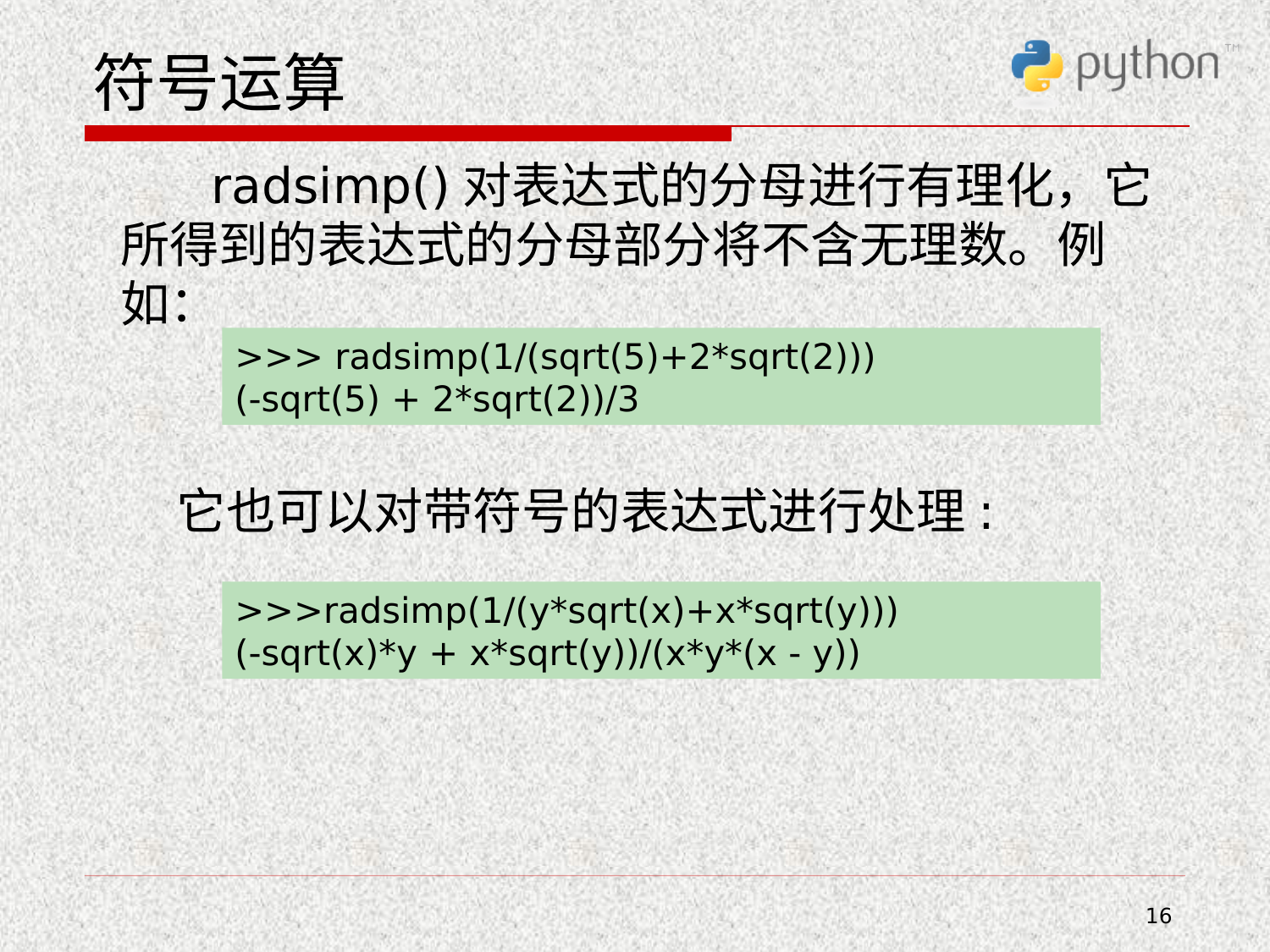

# 符号运算
          radsimp()对表达式的分母进行有理化，它所得到的表达式的分母部分将不含无理数。例如：

          它也可以对带符号的表达式进行处理:

>>> radsimp(1/(sqrt(5)+2*sqrt(2)))
(-sqrt(5) + 2*sqrt(2))/3
>>>radsimp(1/(y*sqrt(x)+x*sqrt(y)))
(-sqrt(x)*y + x*sqrt(y))/(x*y*(x - y))
16